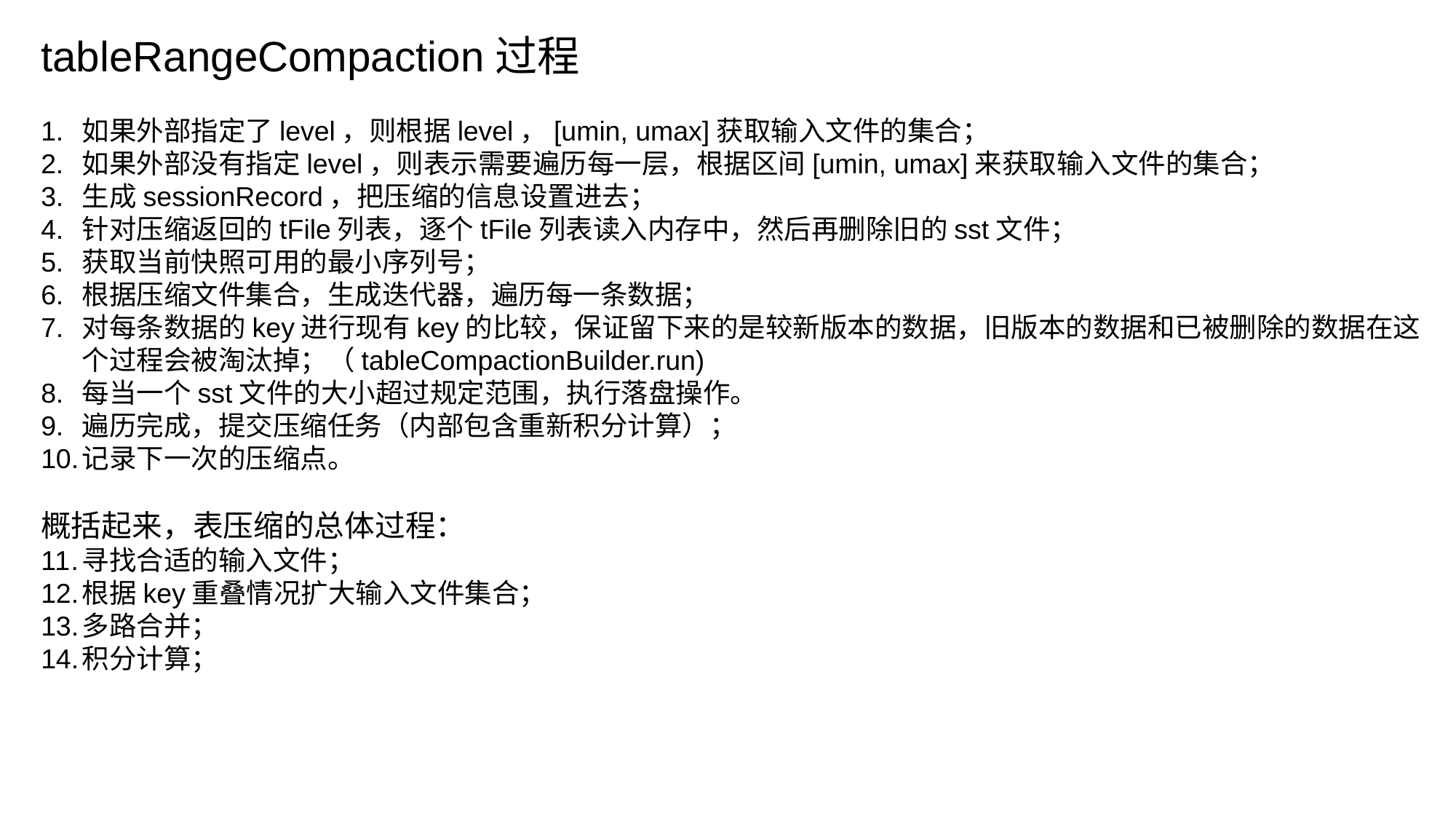

tableRangeCompaction过程
如果外部指定了level，则根据level，[umin, umax]获取输入文件的集合；
如果外部没有指定level，则表示需要遍历每一层，根据区间[umin, umax]来获取输入文件的集合；
生成sessionRecord，把压缩的信息设置进去；
针对压缩返回的tFile列表，逐个tFile列表读入内存中，然后再删除旧的sst文件；
获取当前快照可用的最小序列号；
根据压缩文件集合，生成迭代器，遍历每一条数据；
对每条数据的key进行现有key的比较，保证留下来的是较新版本的数据，旧版本的数据和已被删除的数据在这个过程会被淘汰掉；（tableCompactionBuilder.run)
每当一个sst文件的大小超过规定范围，执行落盘操作。
遍历完成，提交压缩任务（内部包含重新积分计算）；
记录下一次的压缩点。

概括起来，表压缩的总体过程：
寻找合适的输入文件；
根据key重叠情况扩大输入文件集合；
多路合并；
积分计算；